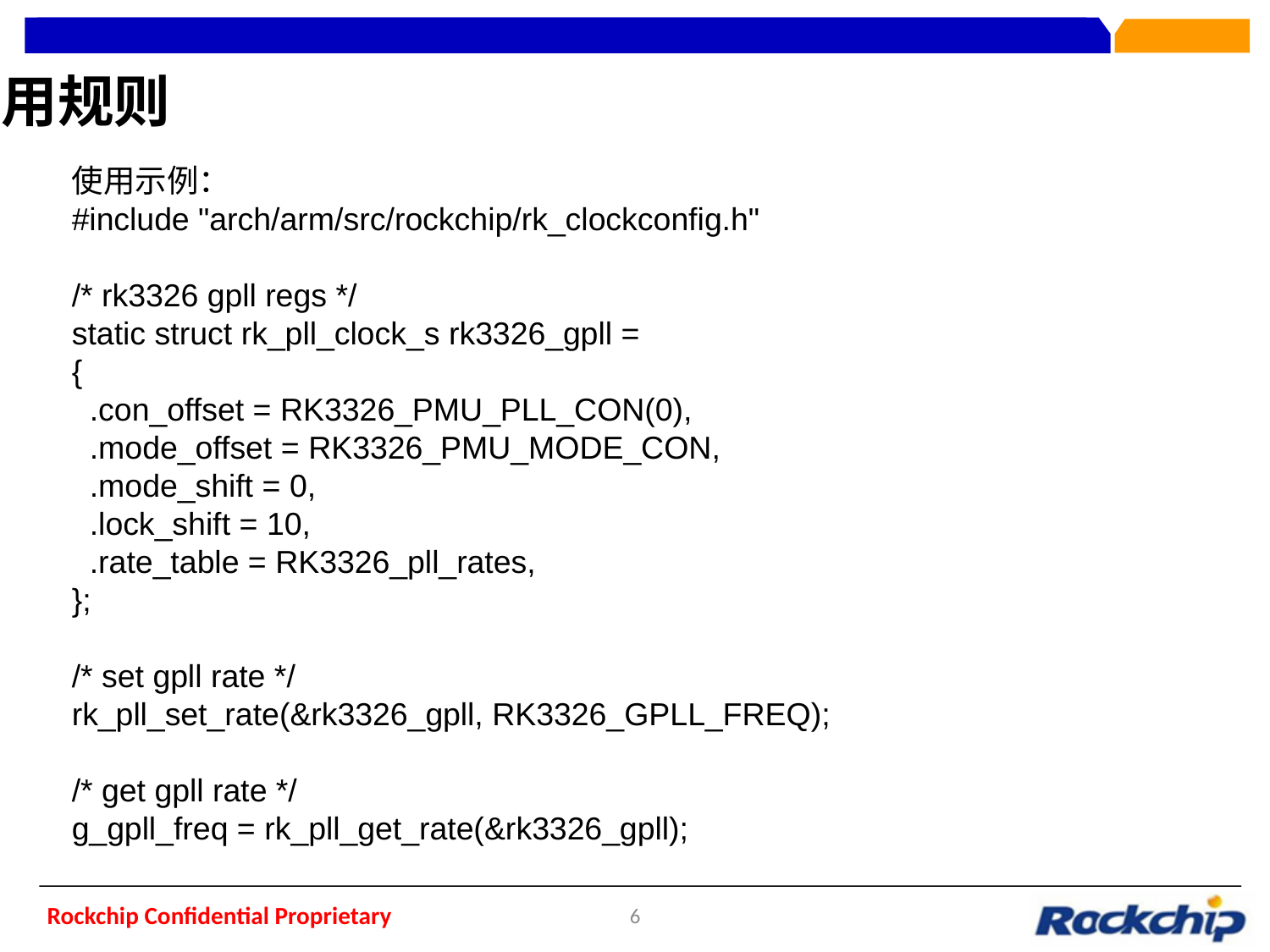

使用规则

使用示例：
#include "arch/arm/src/rockchip/rk_clockconfig.h"

/* rk3326 gpll regs */
static struct rk_pll_clock_s rk3326_gpll =
{
  .con_offset = RK3326_PMU_PLL_CON(0),
  .mode_offset = RK3326_PMU_MODE_CON,
  .mode_shift = 0,
  .lock_shift = 10,
  .rate_table = RK3326_pll_rates,
};

/* set gpll rate */
rk_pll_set_rate(&rk3326_gpll, RK3326_GPLL_FREQ);

/* get gpll rate */
g_gpll_freq = rk_pll_get_rate(&rk3326_gpll);